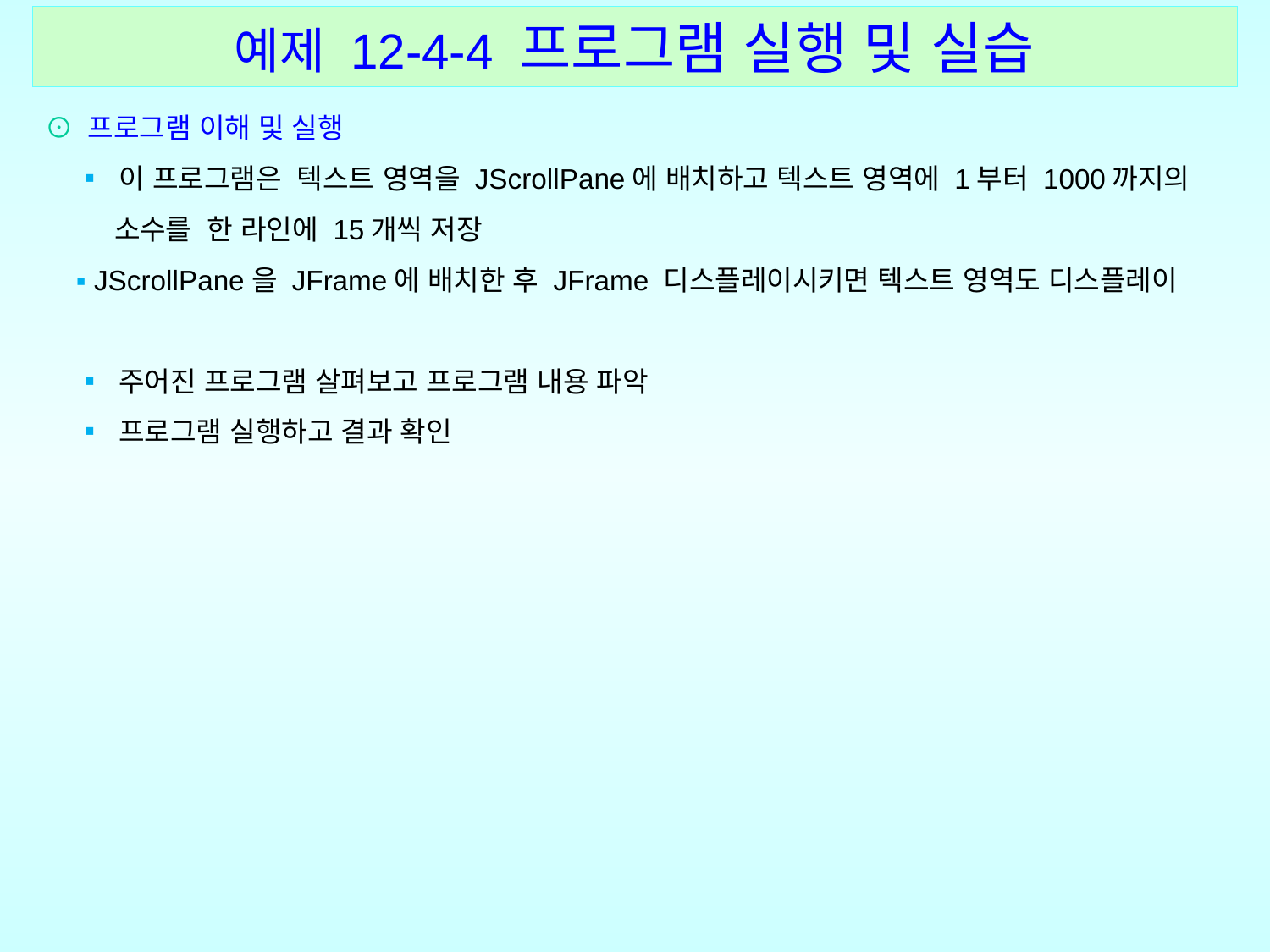

예제 12-4-4 프로그램 실행 및 실습
⊙ 프로그램 이해 및 실행
    ▪ 이 프로그램은  텍스트 영역을 JScrollPane에 배치하고 텍스트 영역에 1부터 1000까지의
        소수를  한 라인에 15개씩 저장
    ▪ JScrollPane을 JFrame에 배치한 후 JFrame 디스플레이시키면 텍스트 영역도 디스플레이

    ▪ 주어진 프로그램 살펴보고 프로그램 내용 파악
    ▪ 프로그램 실행하고 결과 확인